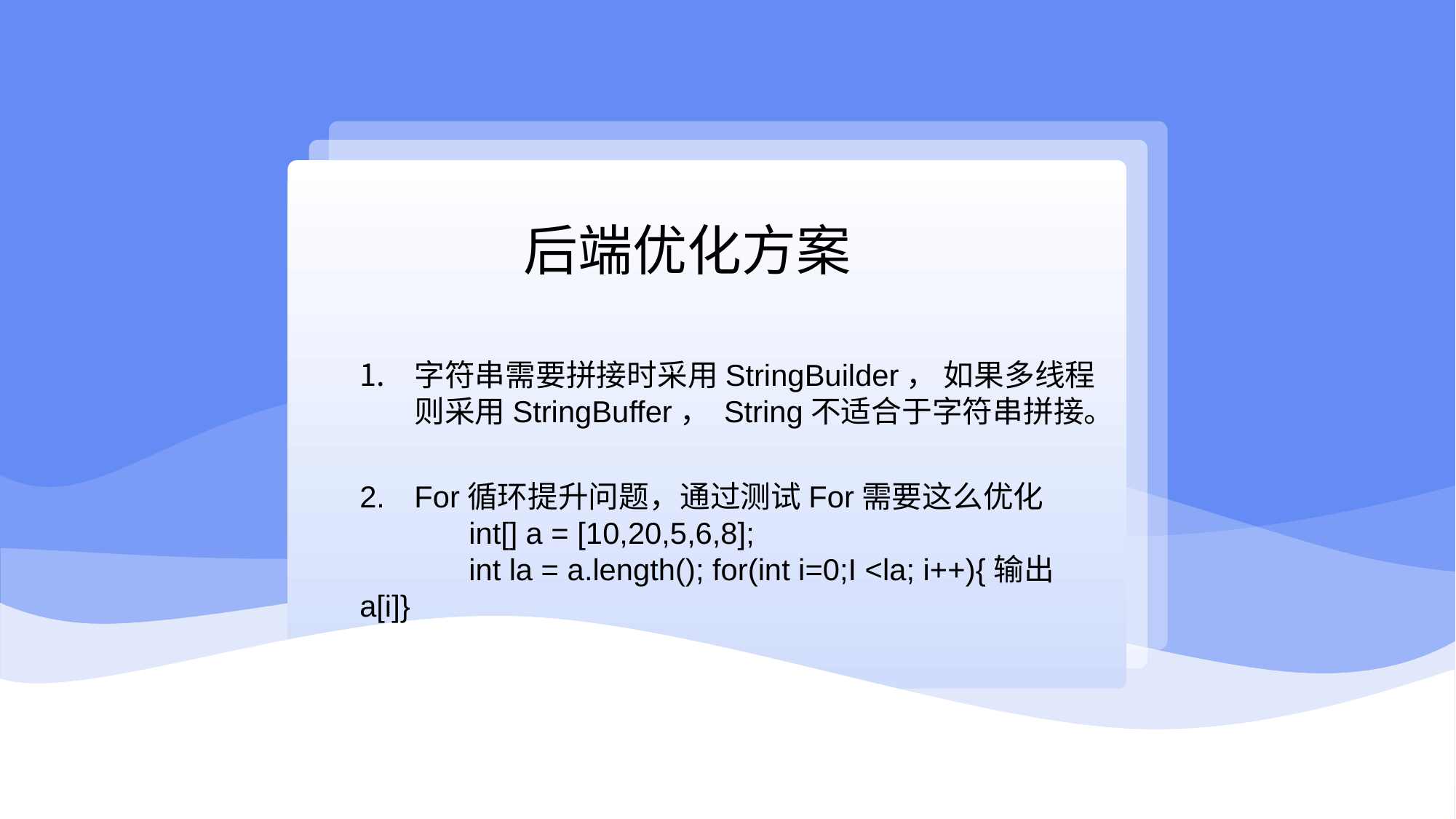

后端优化方案
字符串需要拼接时采用StringBuilder， 如果多线程则采用StringBuffer， String不适合于字符串拼接。

For循环提升问题，通过测试For需要这么优化
	int[] a = [10,20,5,6,8];
	int la = a.length(); for(int i=0;I <la; i++){输出a[i]}